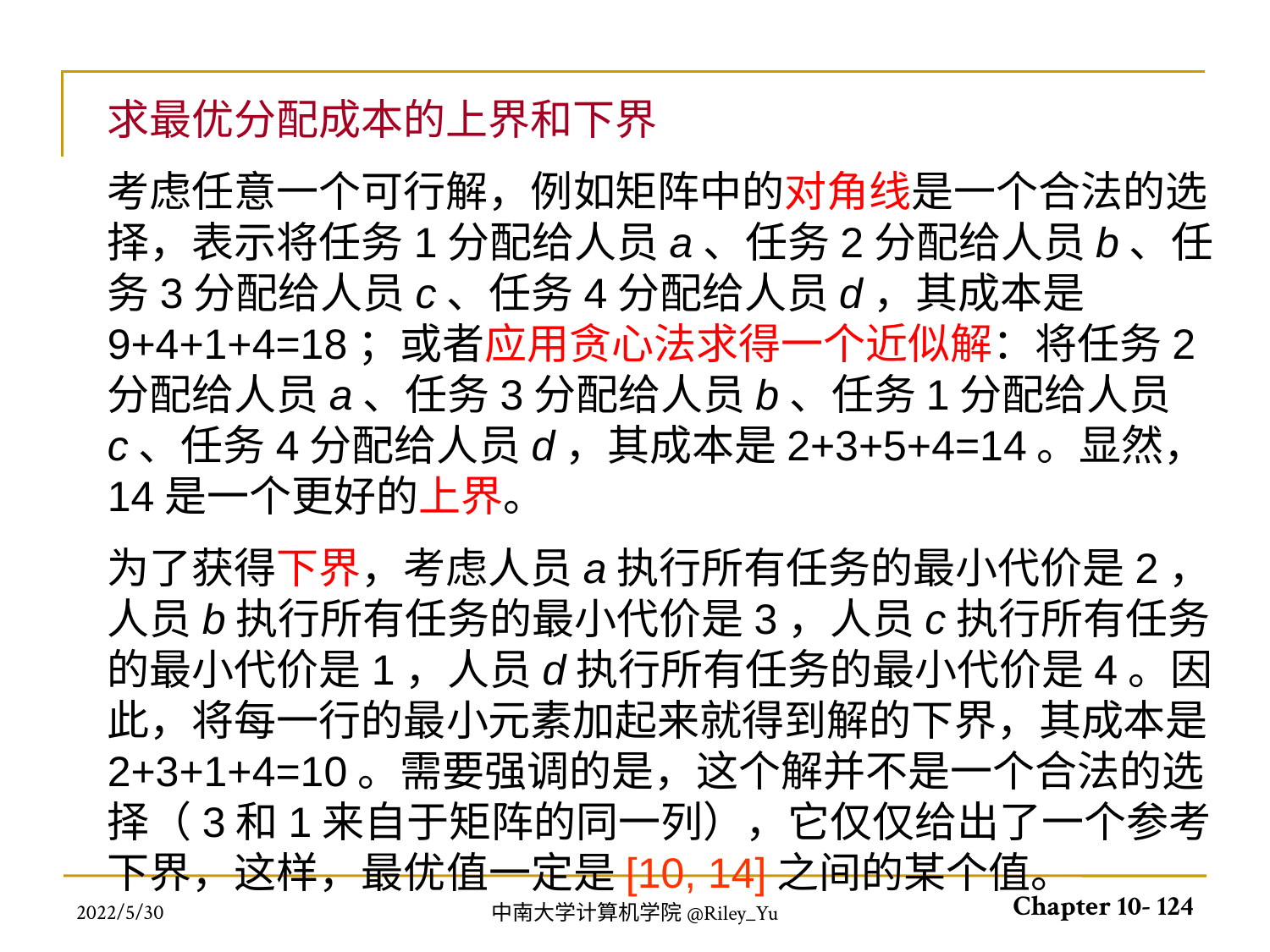

求最优分配成本的上界和下界
考虑任意一个可行解，例如矩阵中的对角线是一个合法的选择，表示将任务1分配给人员a、任务2分配给人员b、任务3分配给人员c、任务4分配给人员d，其成本是9+4+1+4=18；或者应用贪心法求得一个近似解：将任务2分配给人员a、任务3分配给人员b、任务1分配给人员c、任务4分配给人员d，其成本是2+3+5+4=14。显然，14是一个更好的上界。
为了获得下界，考虑人员a执行所有任务的最小代价是2，人员b执行所有任务的最小代价是3，人员c执行所有任务的最小代价是1，人员d执行所有任务的最小代价是4。因此，将每一行的最小元素加起来就得到解的下界，其成本是2+3+1+4=10。需要强调的是，这个解并不是一个合法的选择（3和1来自于矩阵的同一列），它仅仅给出了一个参考下界，这样，最优值一定是[10, 14]之间的某个值。
2022/5/30
Chapter 10- 124
中南大学计算机学院@Riley_Yu